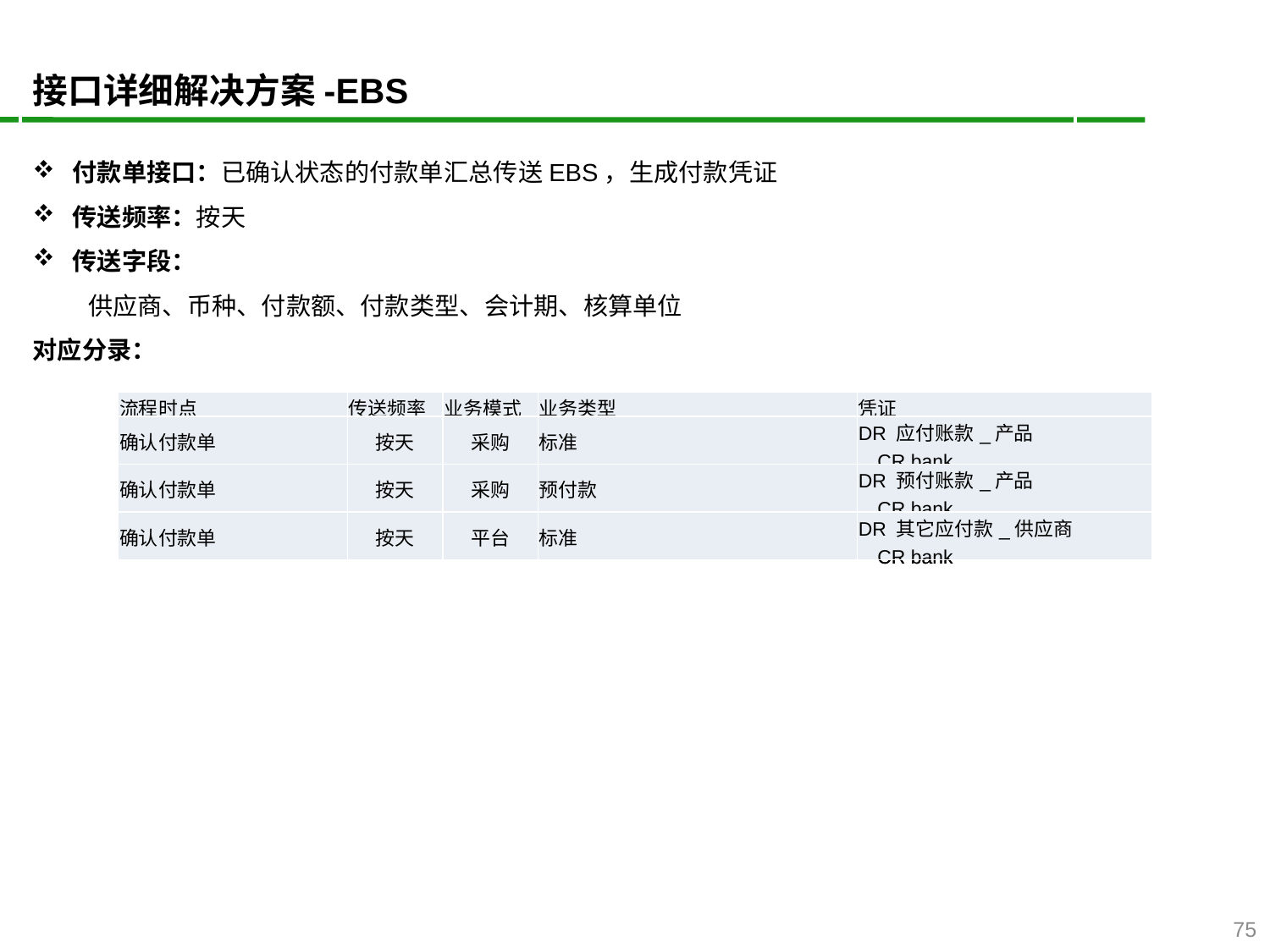

接口详细解决方案-EBS
付款单接口：已确认状态的付款单汇总传送EBS，生成付款凭证
传送频率：按天
传送字段：
         供应商、币种、付款额、付款类型、会计期、核算单位
对应分录：

| 流程时点 | 传送频率 | 业务模式 | 业务类型 | 凭证 |
| --- | --- | --- | --- | --- |
| 确认付款单 | 按天 | 采购 | 标准 | DR 应付账款\_产品 CR bank |
| 确认付款单 | 按天 | 采购 | 预付款 | DR 预付账款\_产品 CR bank |
| 确认付款单 | 按天 | 平台 | 标准 | DR 其它应付款\_供应商 CR bank |
| 流程时点 | 传送频率 | 业务模式 | 业务类型 | 凭证 |
| --- | --- | --- | --- | --- |
| 确认付款单 | 按天 | 采购 | 标准 | DR 应付账款\_产品 CR bank |
| 确认付款单 | 按天 | 采购 | 预付款 | DR 预付账款\_产品 CR bank |
| 确认付款单 | 按天 | 平台 | 标准 | DR 其它应付款\_供应商 CR bank |
75